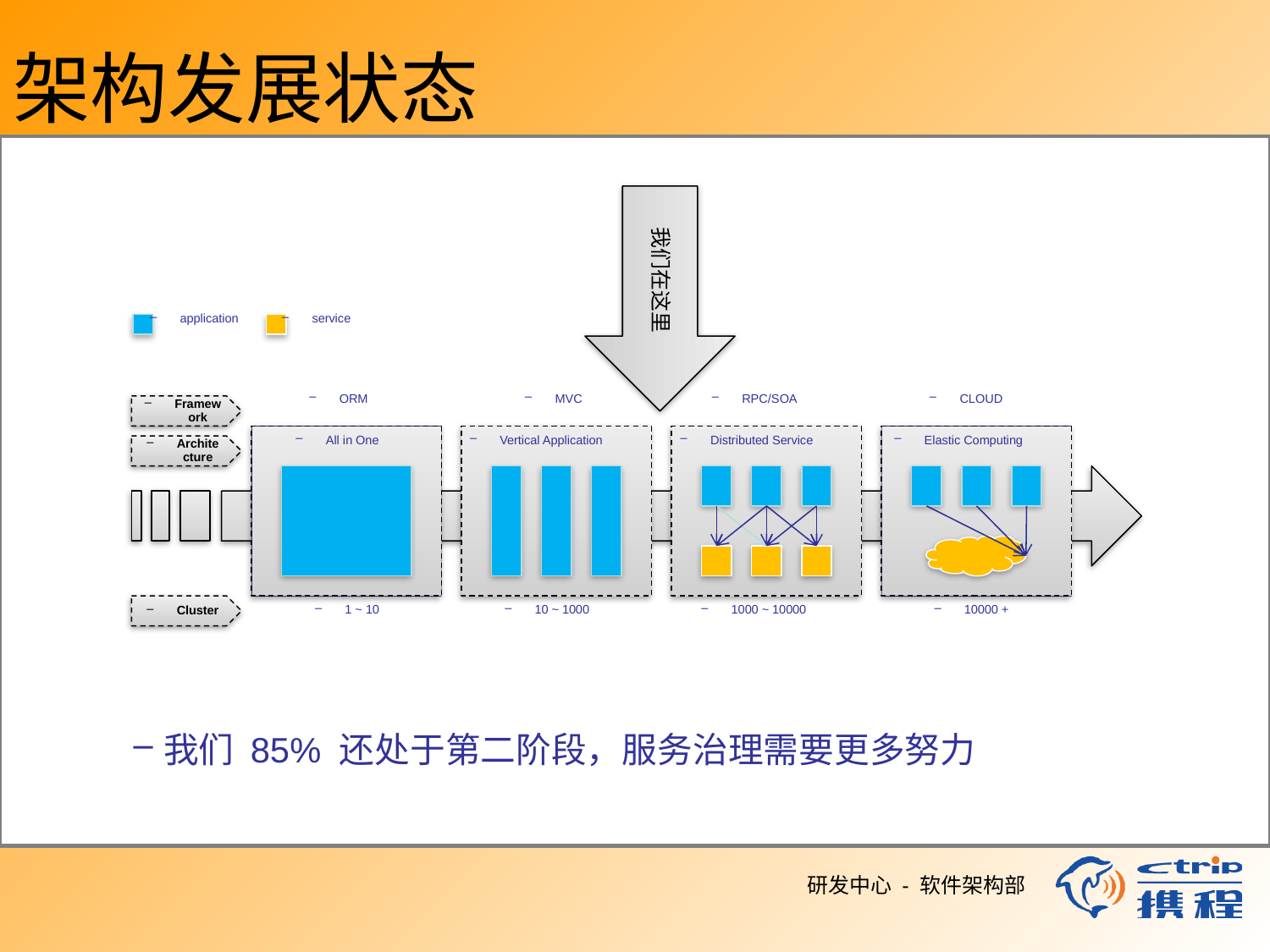

# 架构发展状态

我们在这里
application
service

ORM
MVC
RPC/SOA
CLOUD
Framework

All in One
Vertical Application
Distributed Service
Elastic Computing
Architecture

Cluster
1 ~ 10
10 ~ 1000
1000 ~ 10000
10000 +
我们 85% 还处于第二阶段，服务治理需要更多努力
研发中心 - 软件架构部